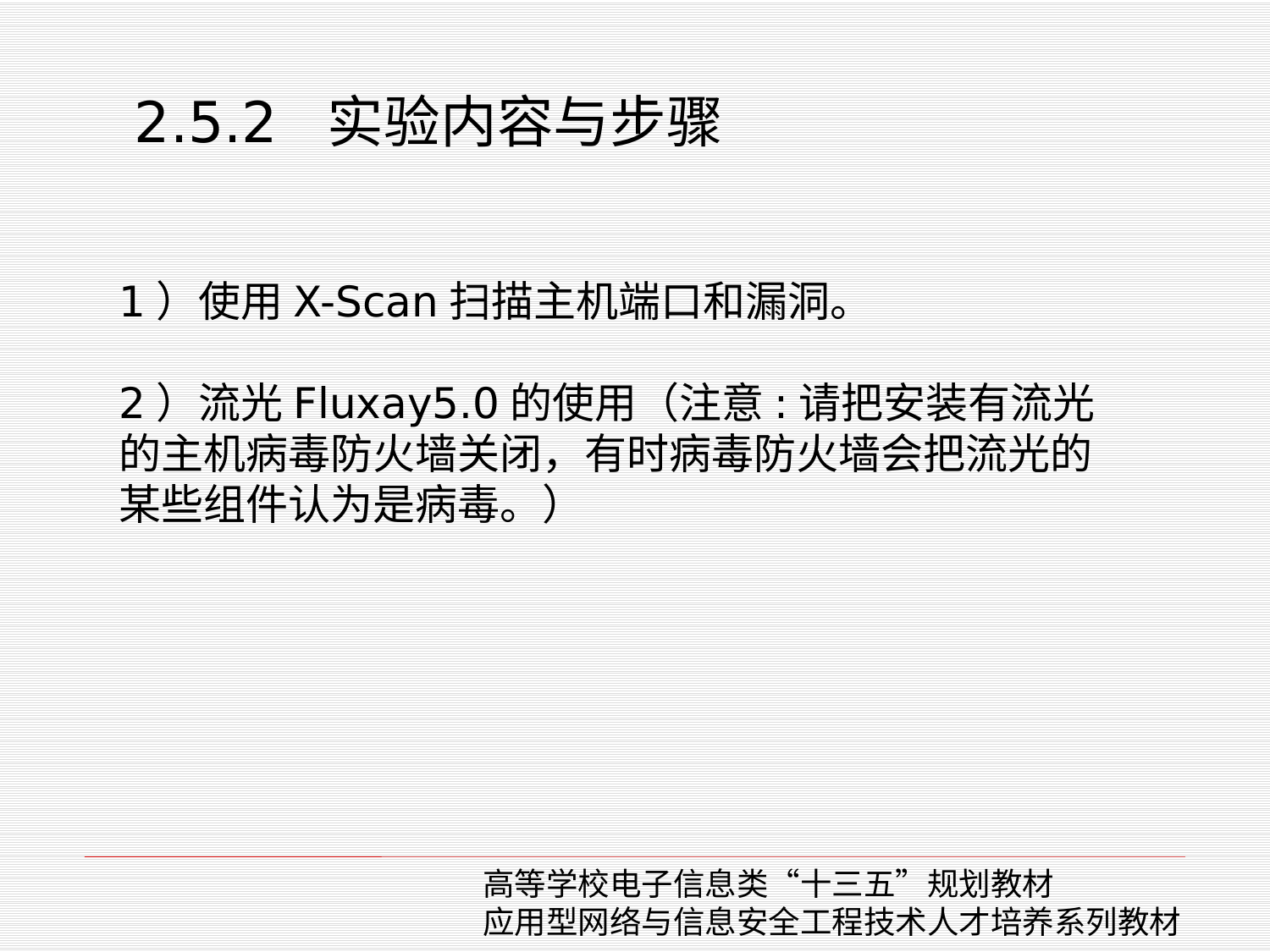

2.5.2  实验内容与步骤
1）使用X-Scan扫描主机端口和漏洞。

2）流光Fluxay5.0的使用（注意:请把安装有流光的主机病毒防火墙关闭，有时病毒防火墙会把流光的某些组件认为是病毒。）
高等学校电子信息类“十三五”规划教材
应用型网络与信息安全工程技术人才培养系列教材